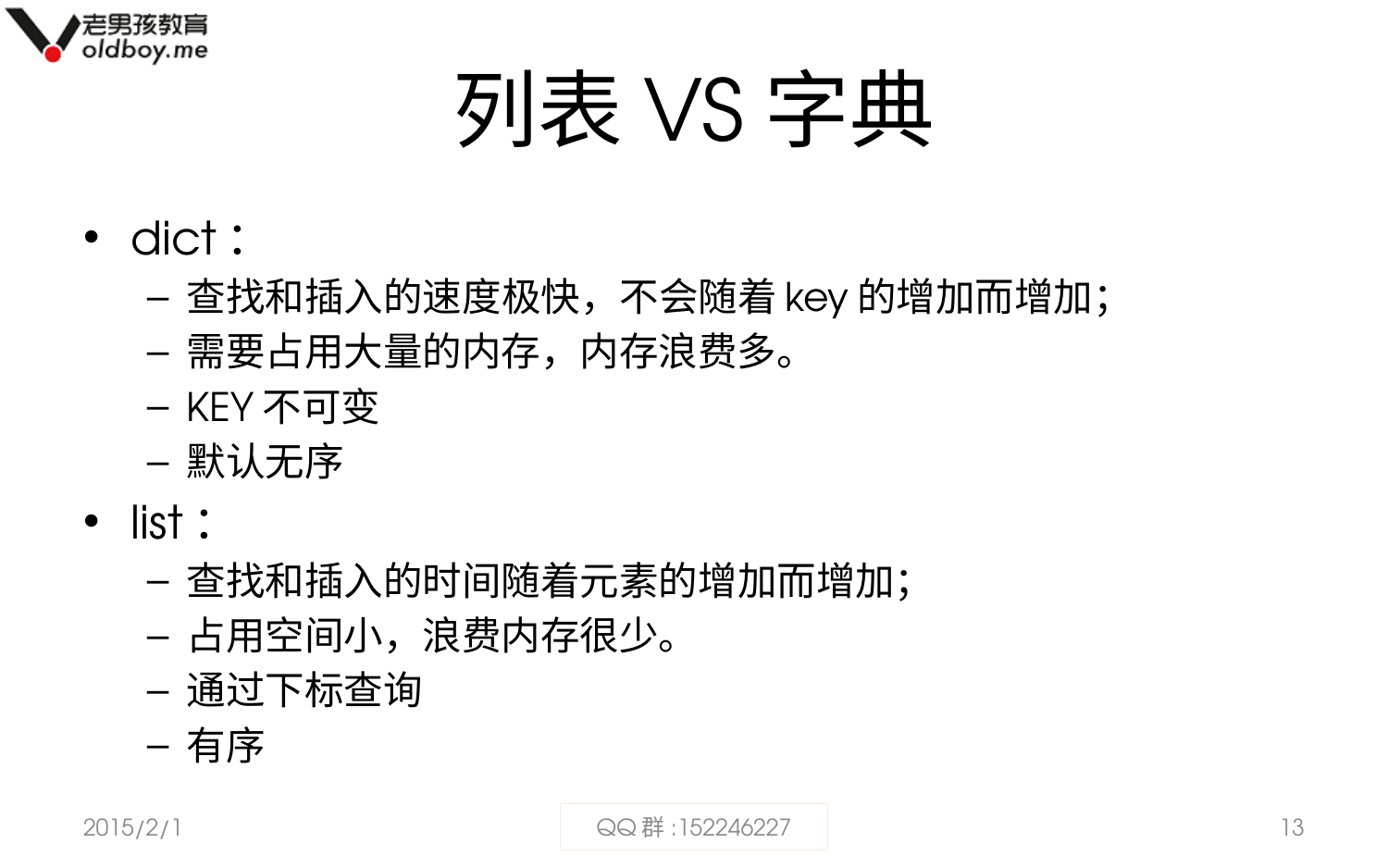

# 列表VS字典
dict：
查找和插入的速度极快，不会随着key的增加而增加；
需要占用大量的内存，内存浪费多。
KEY不可变
默认无序
list：
查找和插入的时间随着元素的增加而增加；
占用空间小，浪费内存很少。
通过下标查询
有序

2015/2/1
QQ群:152246227
13